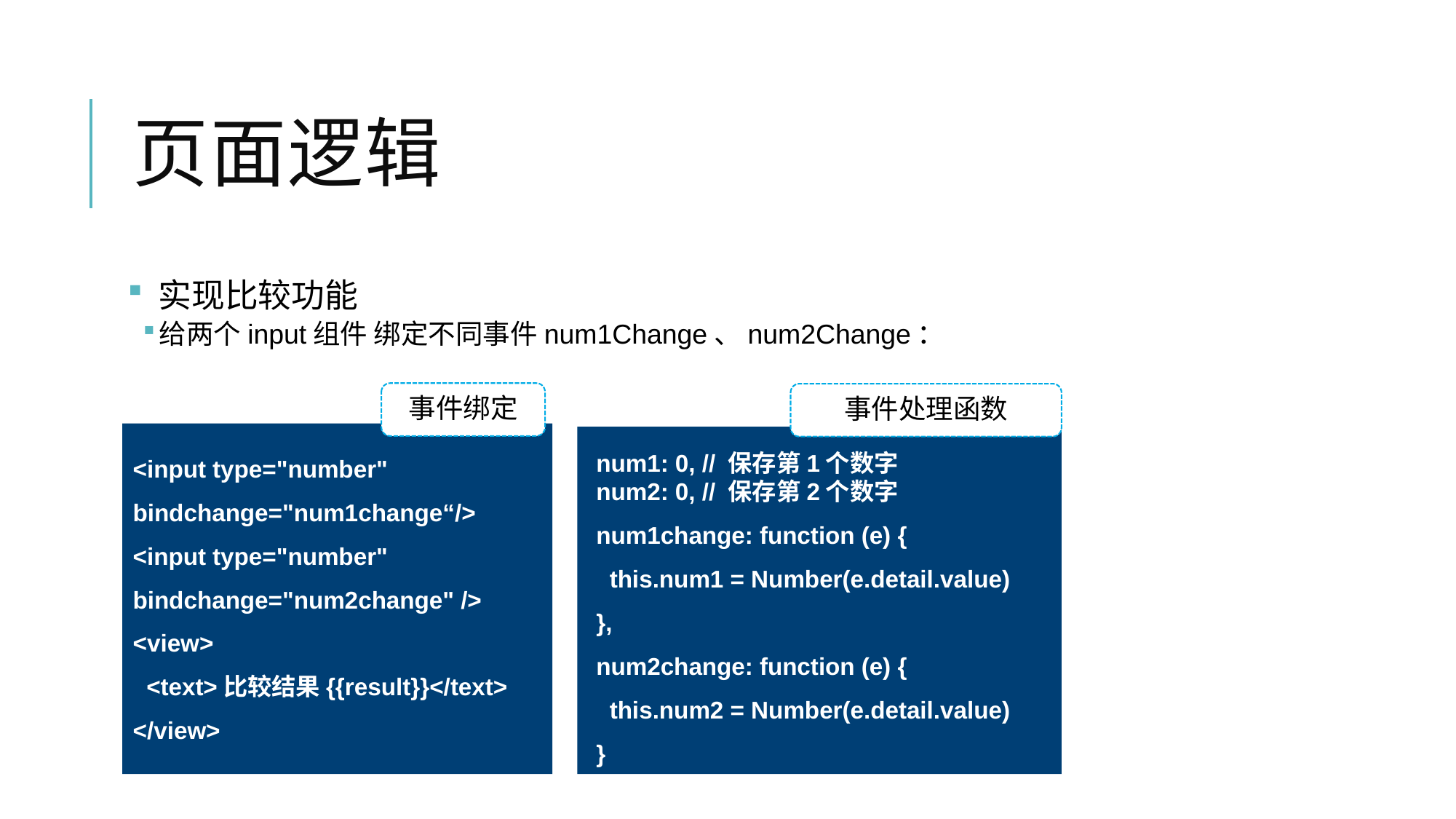

# 页面逻辑
 实现比较功能
给两个input组件 绑定不同事件num1Change、num2Change：

事件绑定
事件处理函数

<input type="number" bindchange="num1change“/>
<input type="number" bindchange="num2change" />
<view>
  <text>比较结果{{result}}</text>
</view>

num1: 0, // 保存第1个数字
num2: 0, // 保存第2个数字
num1change: function (e) {
  this.num1 = Number(e.detail.value)
},
num2change: function (e) {
  this.num2 = Number(e.detail.value)
}